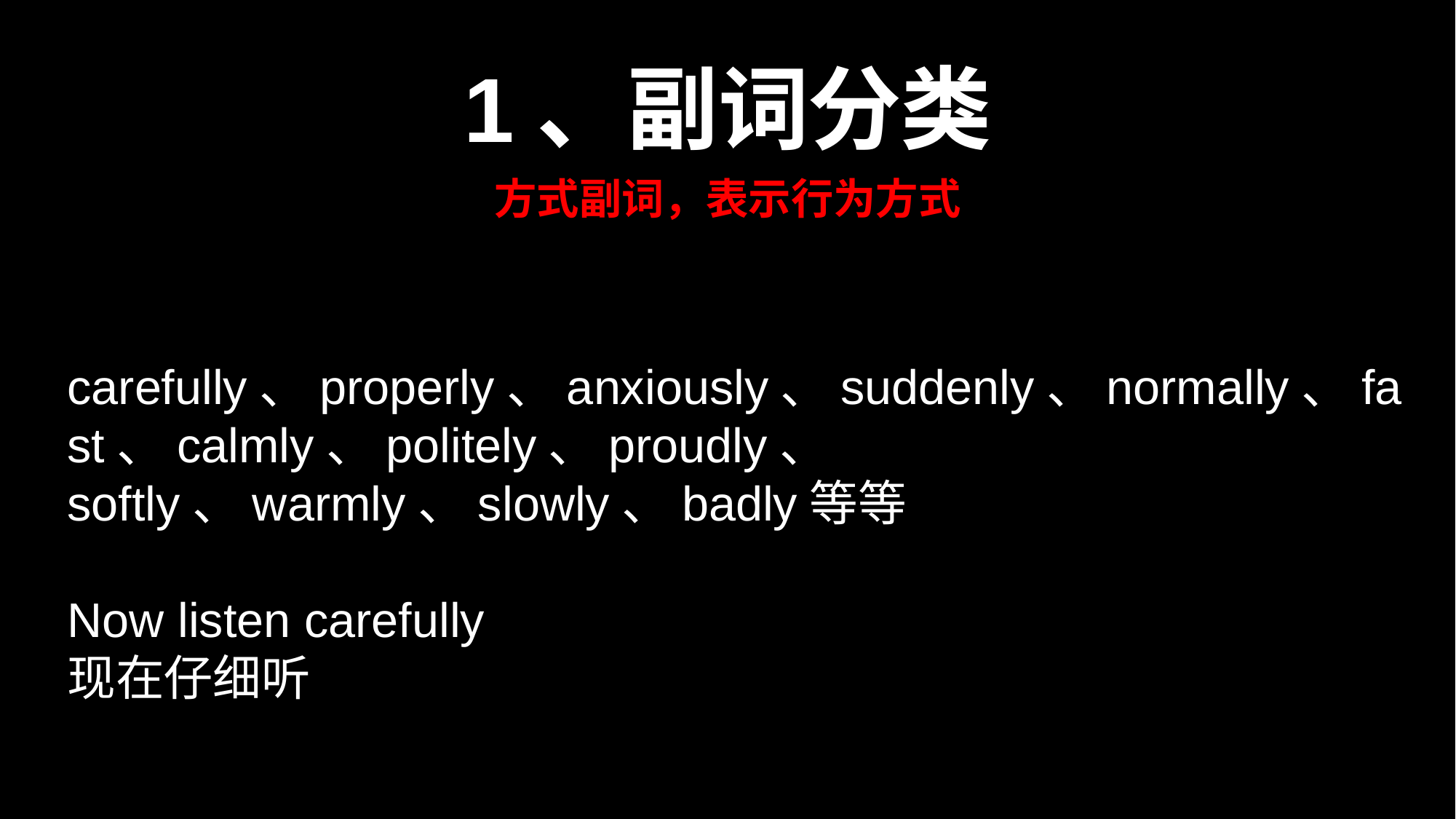

1、副词分类
方式副词，表示行为方式
carefully、properly、anxiously、suddenly、normally、fast、calmly、politely、proudly、 softly、warmly、slowly、badly等等

Now listen carefully
现在仔细听